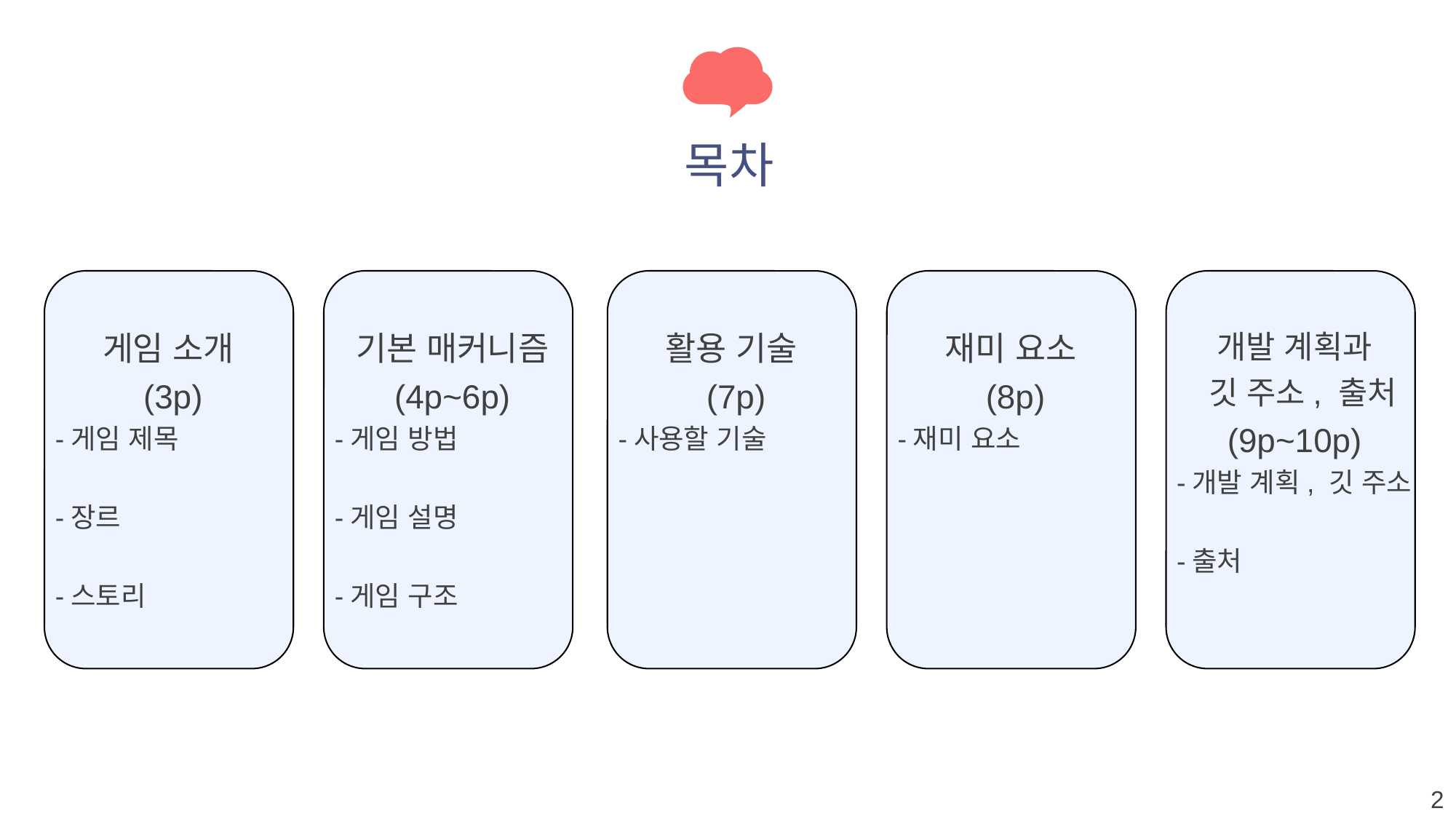

목차.
목차

게임 소개
(3p)
-게임 제목

-장르

-스토리
기본 매커니즘 (4p~6p)
-게임 방법

-게임 설명

-게임 구조
활용 기술
(7p)
-사용할 기술
재미 요소
(8p)
-재미 요소
개발 계획과
 깃 주소, 출처 (9p~10p)
-개발 계획, 깃 주소

-출처
2